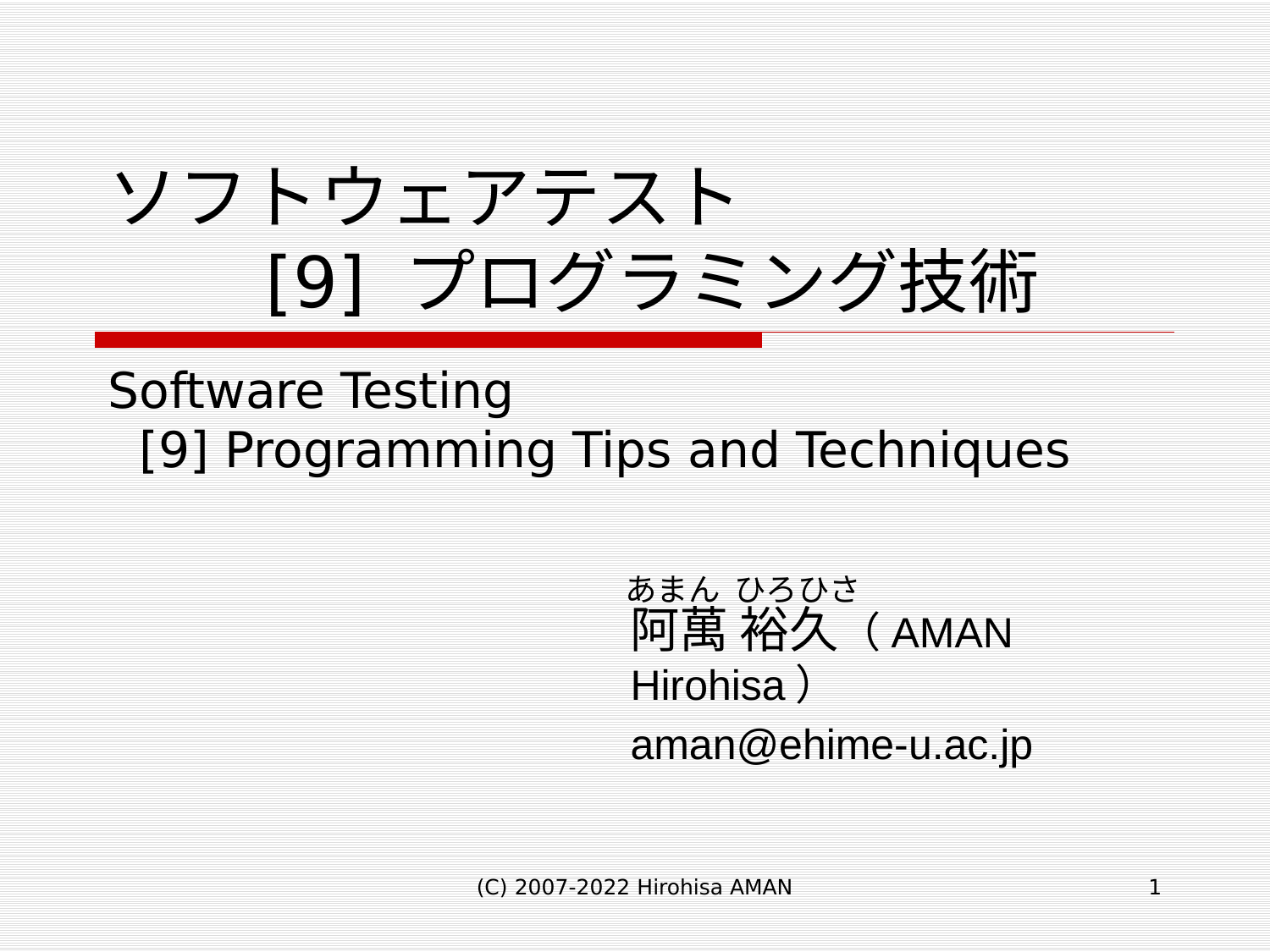

# ソフトウェアテスト 　　[9] プログラミング技術
Software Testing
  [9] Programming Tips and Techniques
あまん  ひろひさ
阿萬 裕久（AMAN Hirohisa）
aman@ehime-u.ac.jp
(C) 2007-2022 Hirohisa AMAN
1